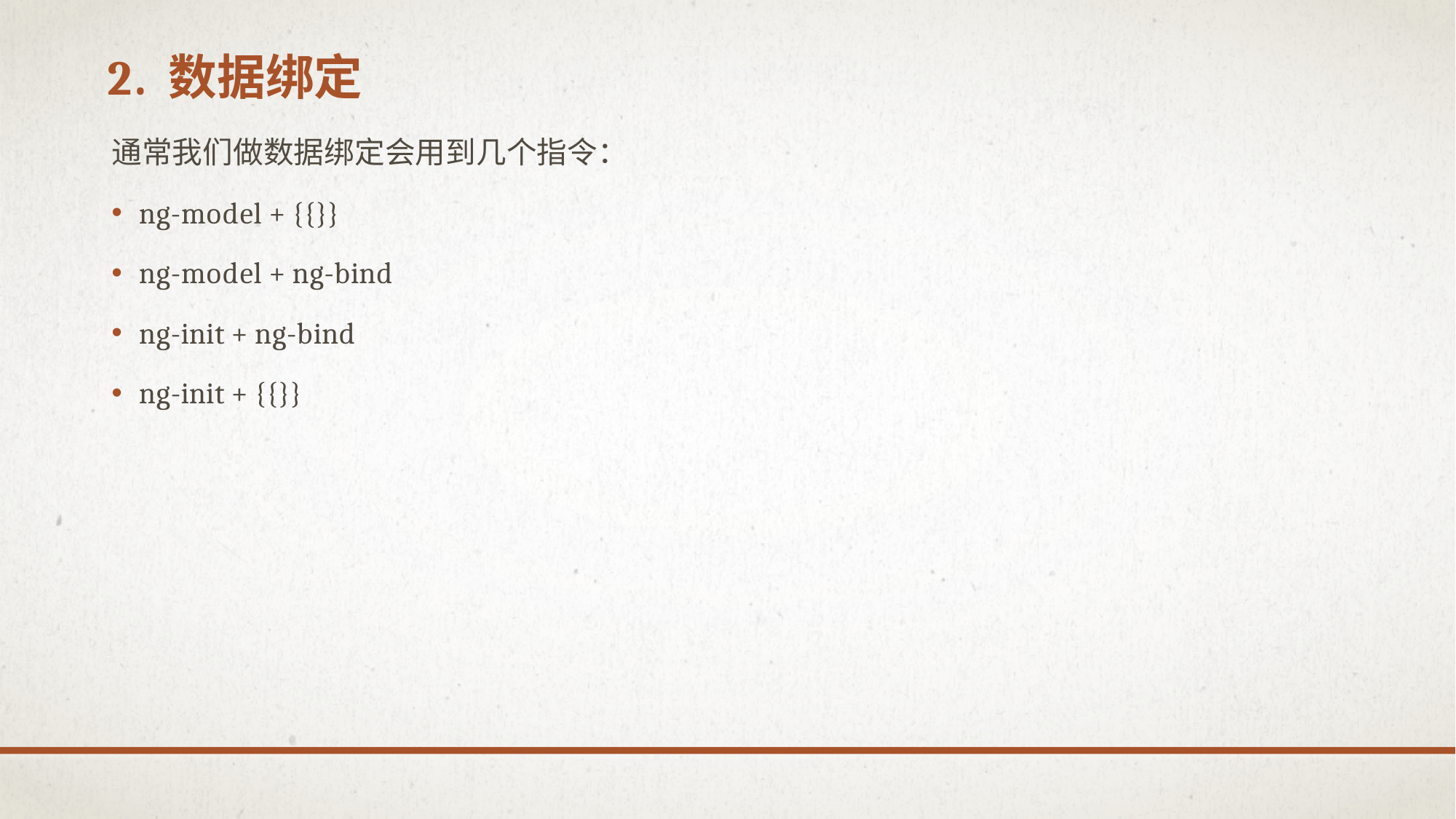

# 2. 数据绑定
通常我们做数据绑定会用到几个指令：
ng-model + {{}}
ng-model + ng-bind
ng-init + ng-bind
ng-init + {{}}